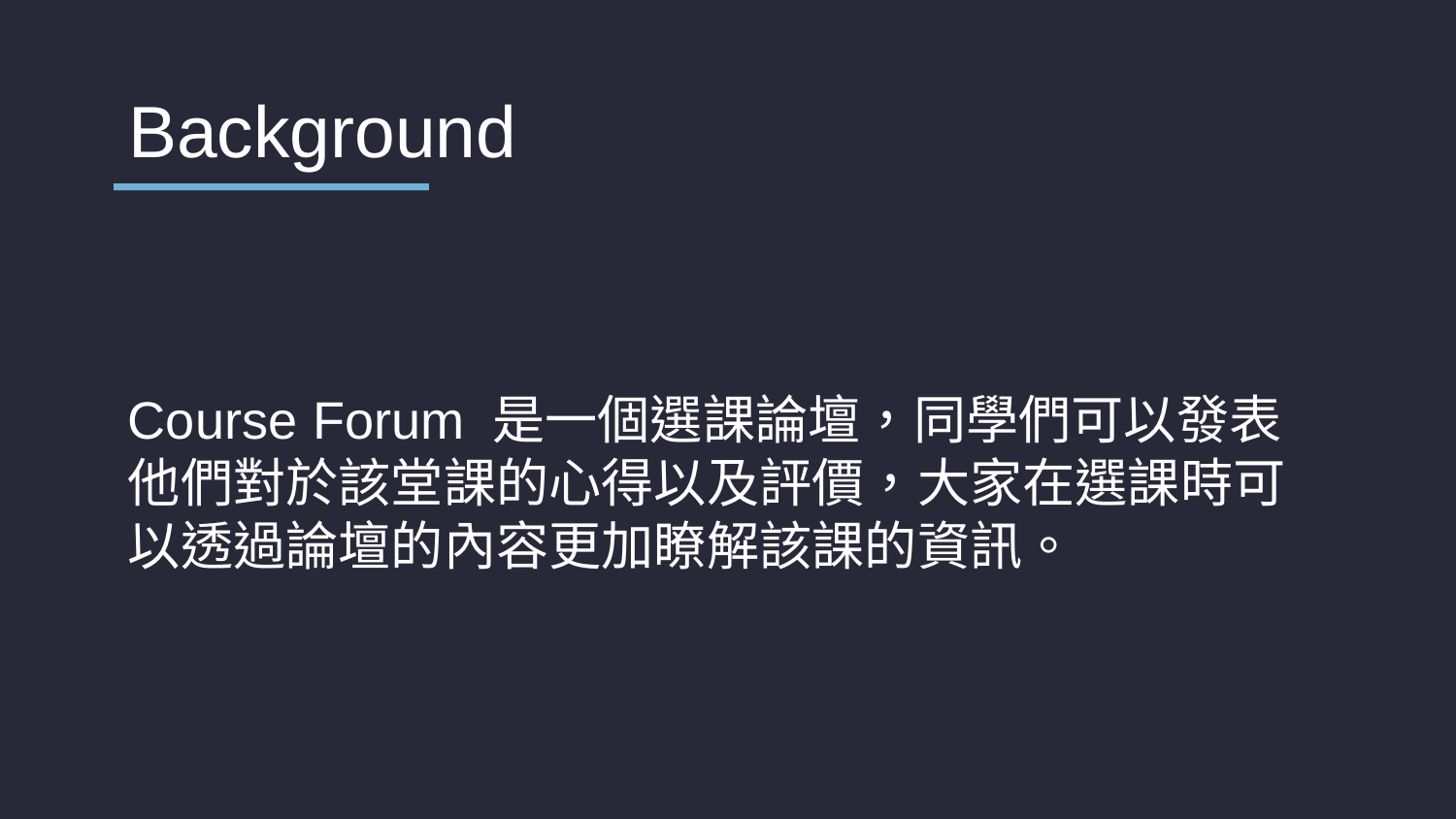

# Background
Course Forum 是一個選課論壇，同學們可以發表他們對於該堂課的心得以及評價，大家在選課時可以透過論壇的內容更加瞭解該課的資訊。